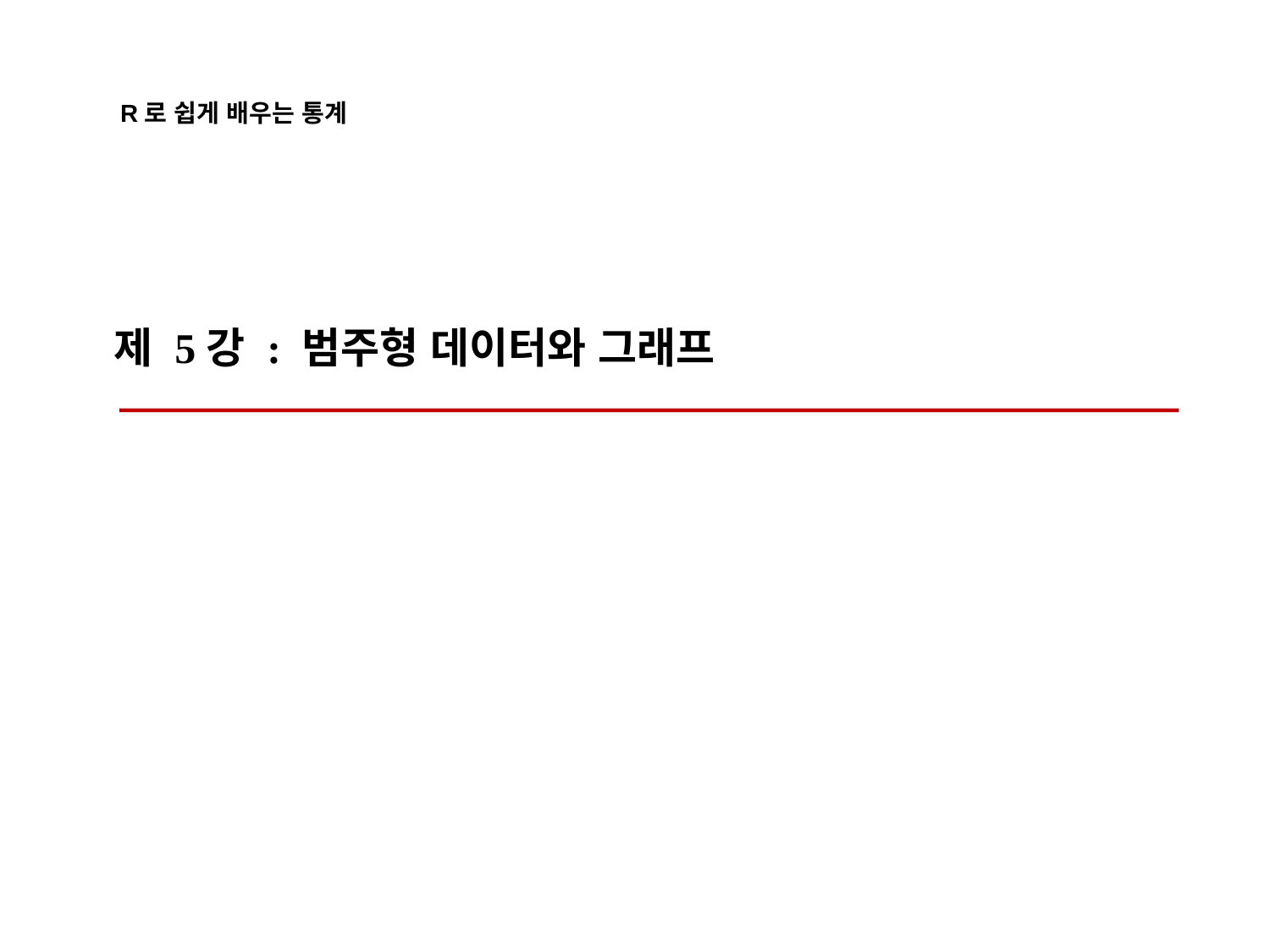

# 제 5강 : 범주형 데이터와 그래프